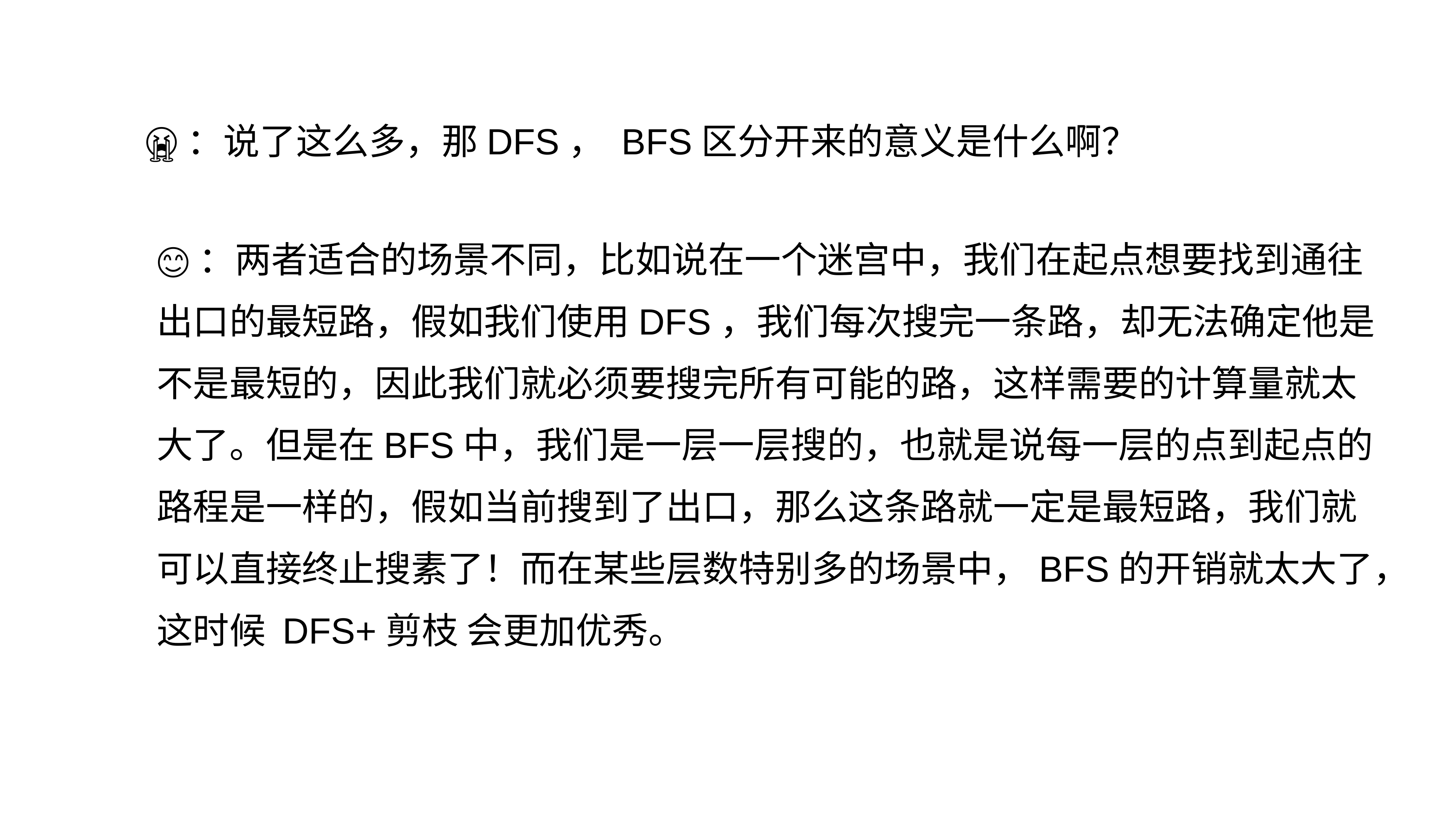

😭：说了这么多，那DFS， BFS区分开来的意义是什么啊？
😊：两者适合的场景不同，比如说在一个迷宫中，我们在起点想要找到通往
出口的最短路，假如我们使用DFS，我们每次搜完一条路，却无法确定他是
不是最短的，因此我们就必须要搜完所有可能的路，这样需要的计算量就太
大了。但是在BFS中，我们是一层一层搜的，也就是说每一层的点到起点的
路程是一样的，假如当前搜到了出口，那么这条路就一定是最短路，我们就
可以直接终止搜素了！而在某些层数特别多的场景中，BFS的开销就太大了，
这时候 DFS+剪枝 会更加优秀。